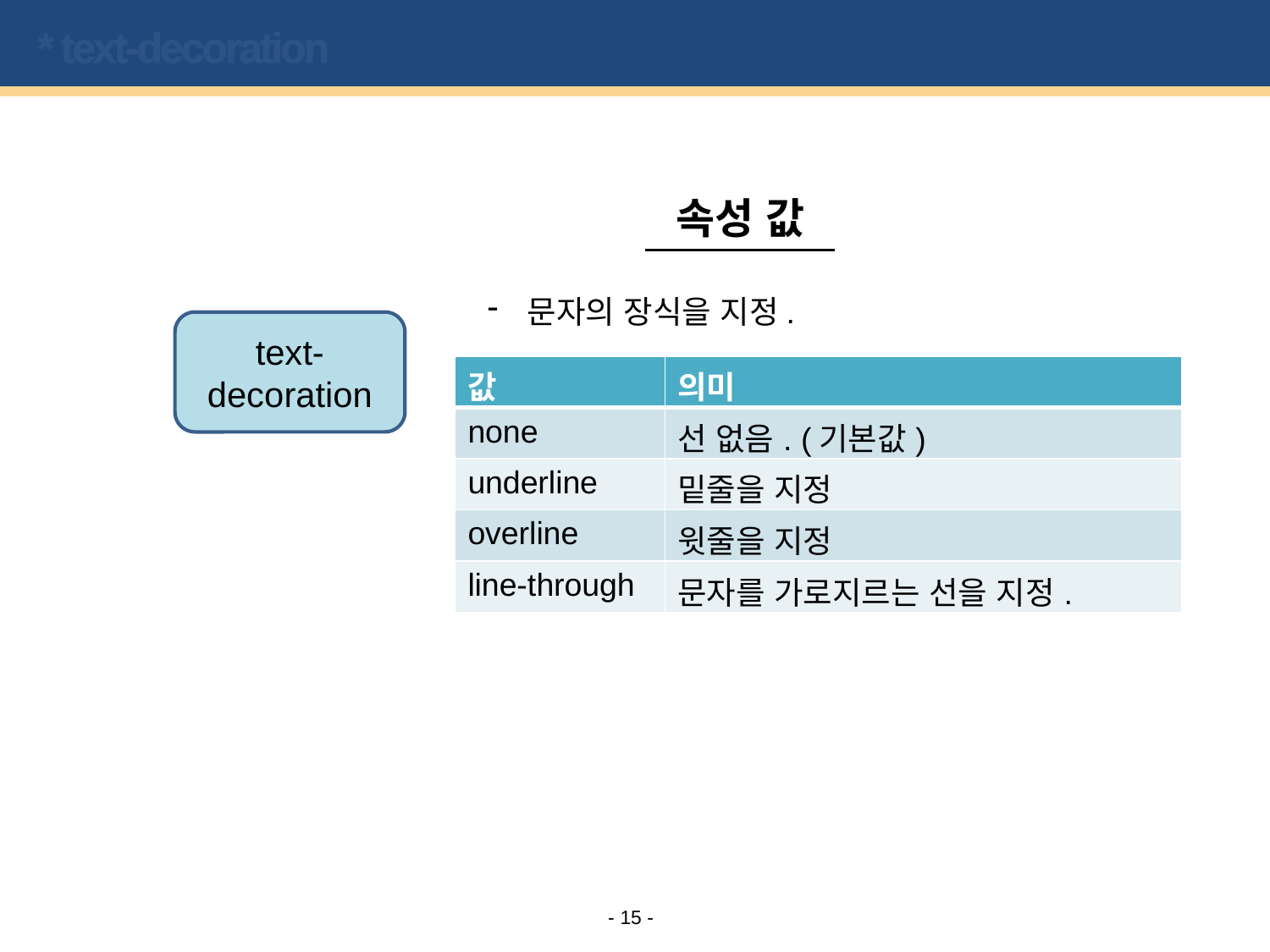

# * text-decoration
속성 값
문자의 장식을 지정.
text-decoration
| 값 | 의미 |
| --- | --- |
| none | 선 없음. (기본값) |
| underline | 밑줄을 지정 |
| overline | 윗줄을 지정 |
| line-through | 문자를 가로지르는 선을 지정. |